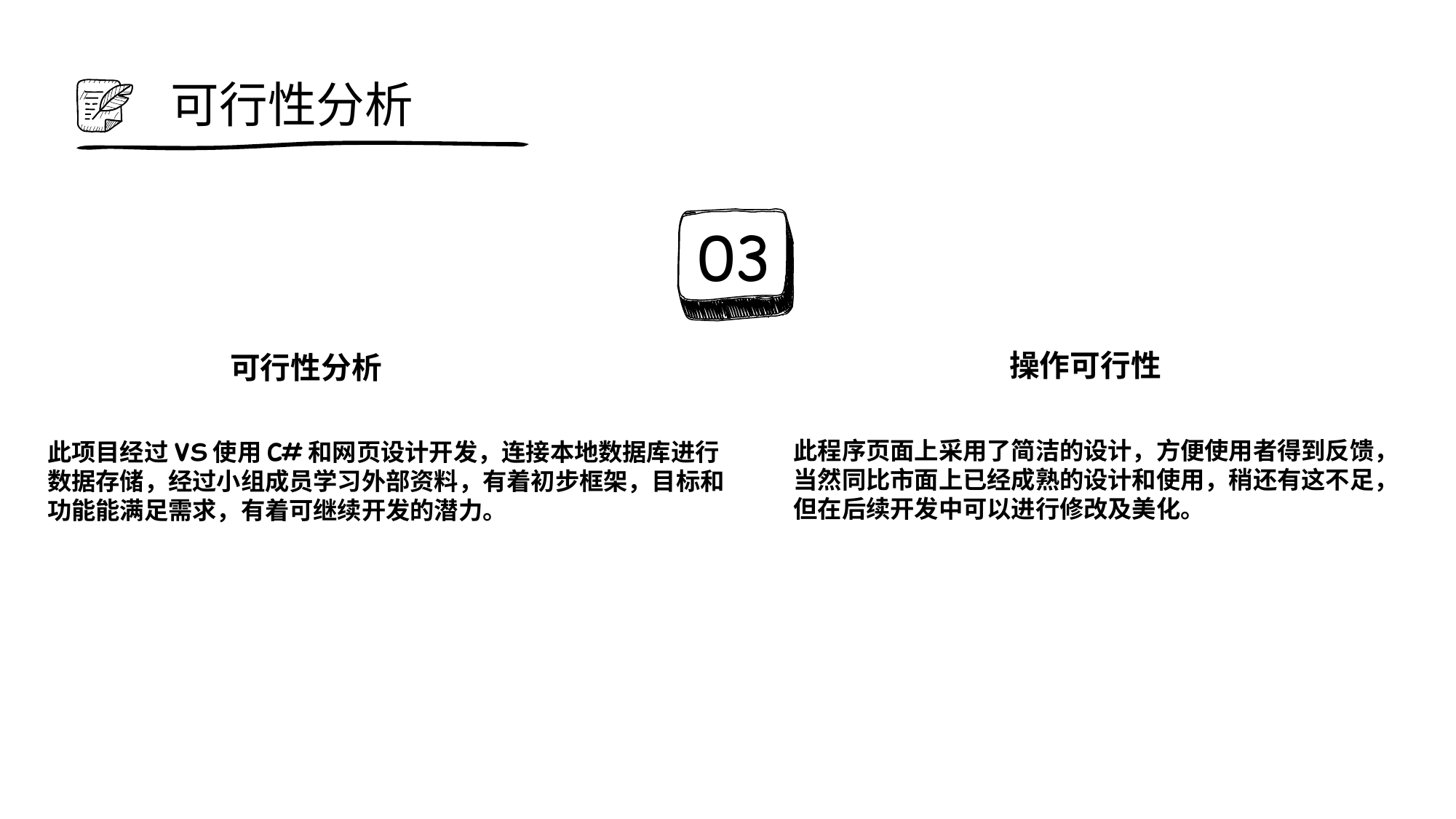

可行性分析

03
可行性分析
操作可行性
此项目经过VS使用C#和网页设计开发，连接本地数据库进行数据存储，经过小组成员学习外部资料，有着初步框架，目标和功能能满足需求，有着可继续开发的潜力。
此程序页面上采用了简洁的设计，方便使用者得到反馈，当然同比市面上已经成熟的设计和使用，稍还有这不足，但在后续开发中可以进行修改及美化。